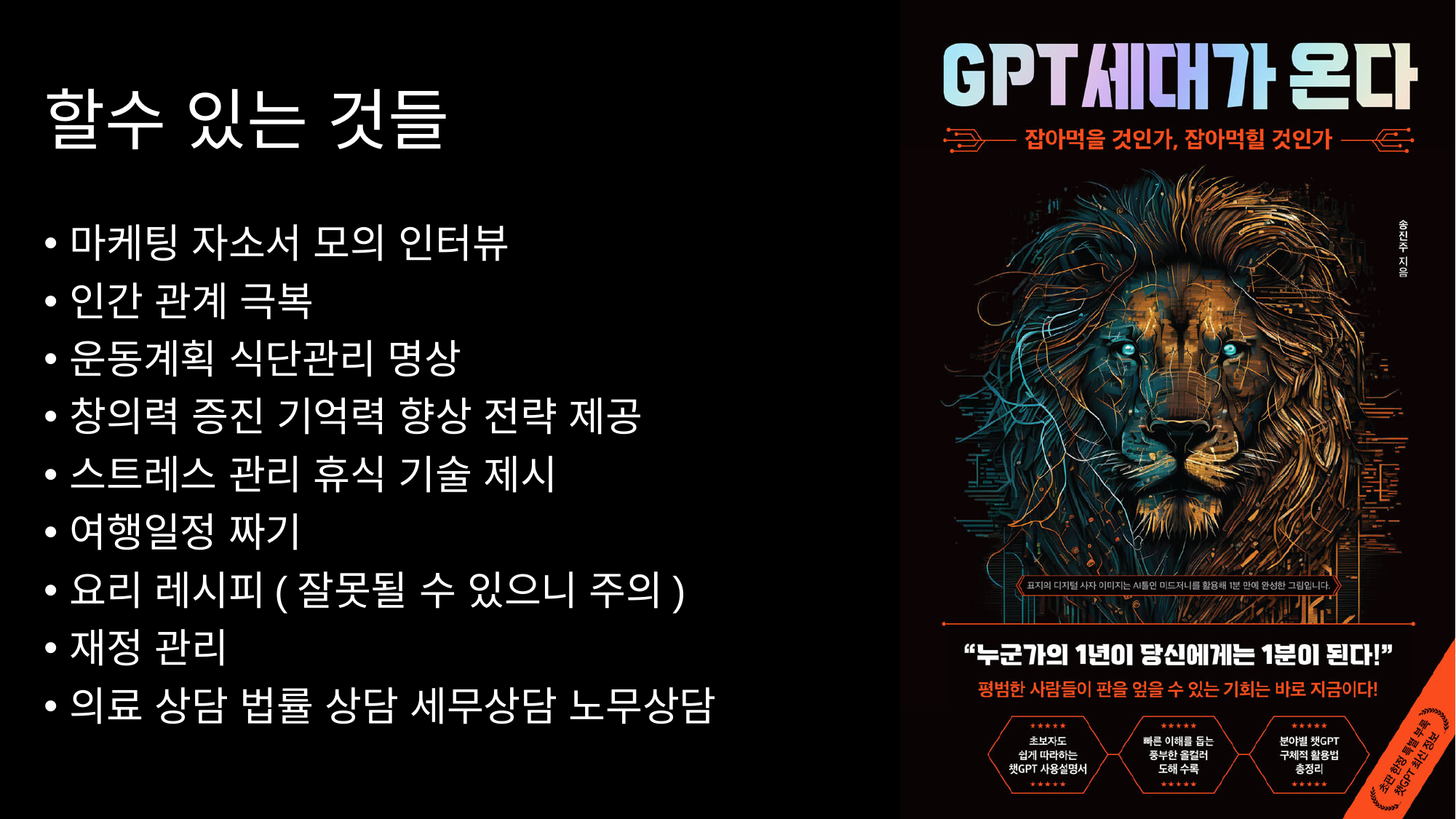

# 할수 있는 것들
마케팅 자소서 모의 인터뷰
인간 관계 극복
운동계획 식단관리 명상
창의력 증진 기억력 향상 전략 제공
스트레스 관리 휴식 기술 제시
여행일정 짜기
요리 레시피(잘못될 수 있으니 주의)
재정 관리
의료 상담 법률 상담 세무상담 노무상담